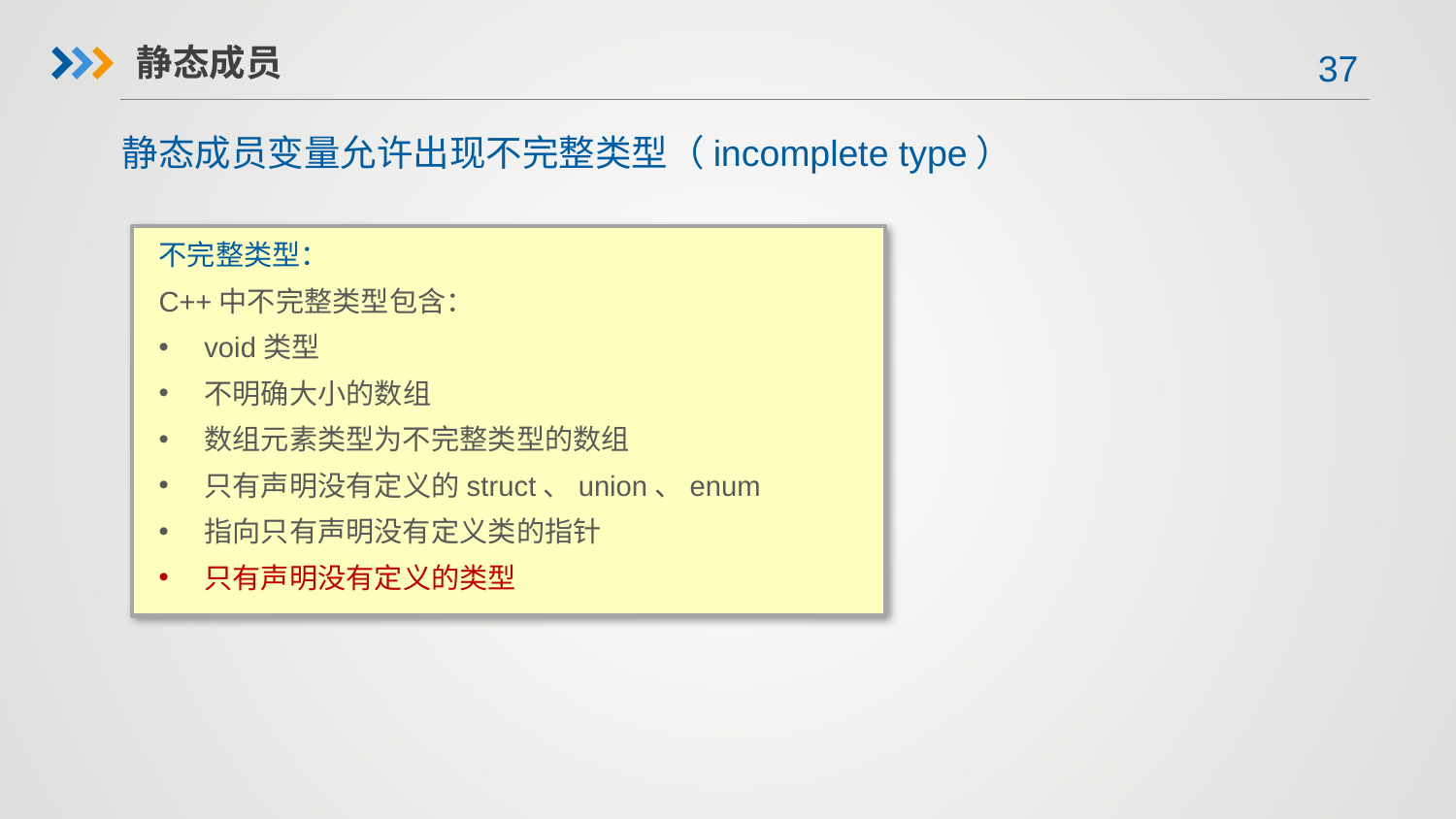

静态成员
静态成员变量允许出现不完整类型（incomplete type）

不完整类型：
C++中不完整类型包含：
void类型
不明确大小的数组
数组元素类型为不完整类型的数组
只有声明没有定义的struct、union、enum
指向只有声明没有定义类的指针
只有声明没有定义的类型